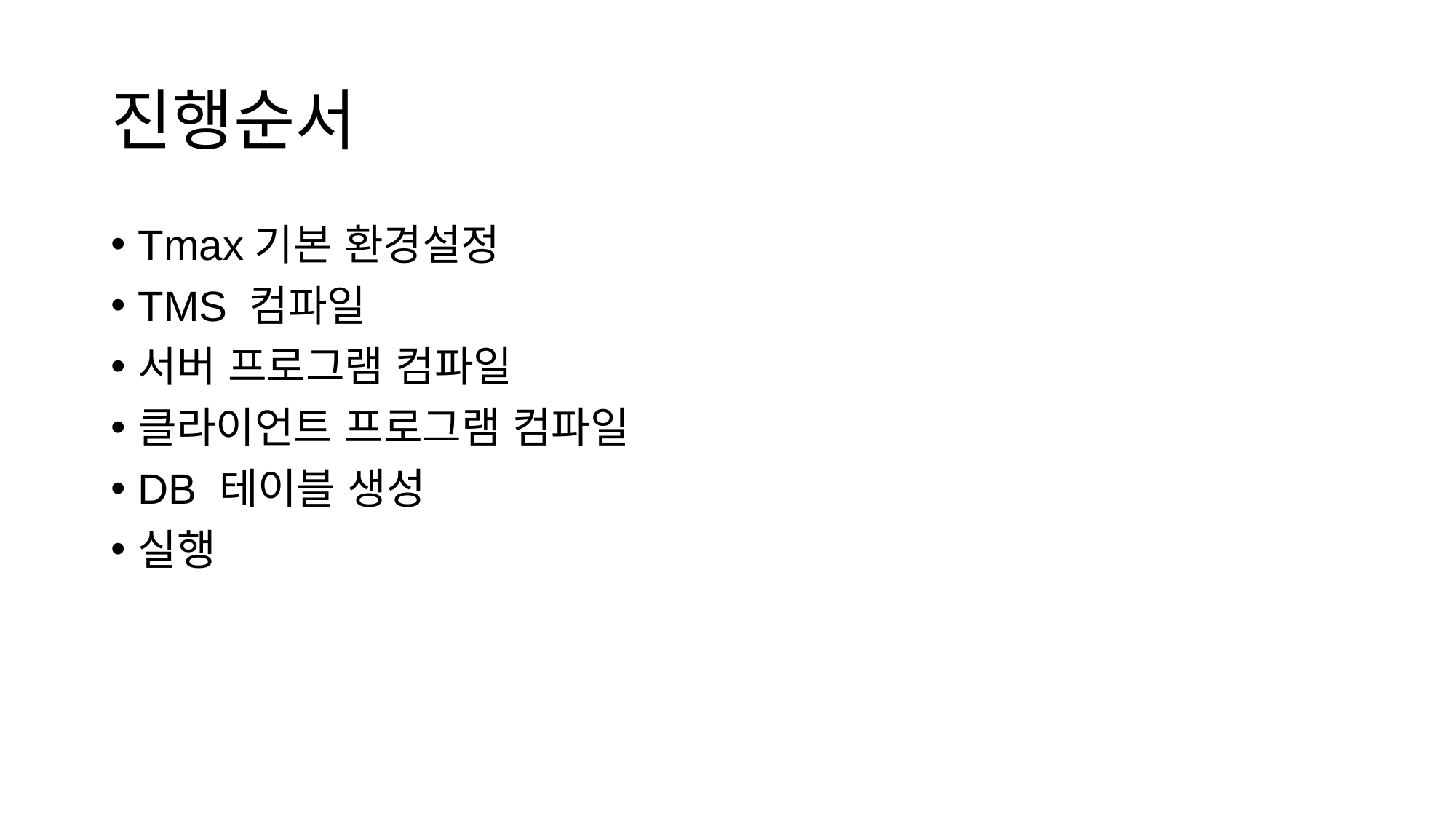

# 진행순서
Tmax기본 환경설정
TMS 컴파일
서버 프로그램 컴파일
클라이언트 프로그램 컴파일
DB 테이블 생성
실행